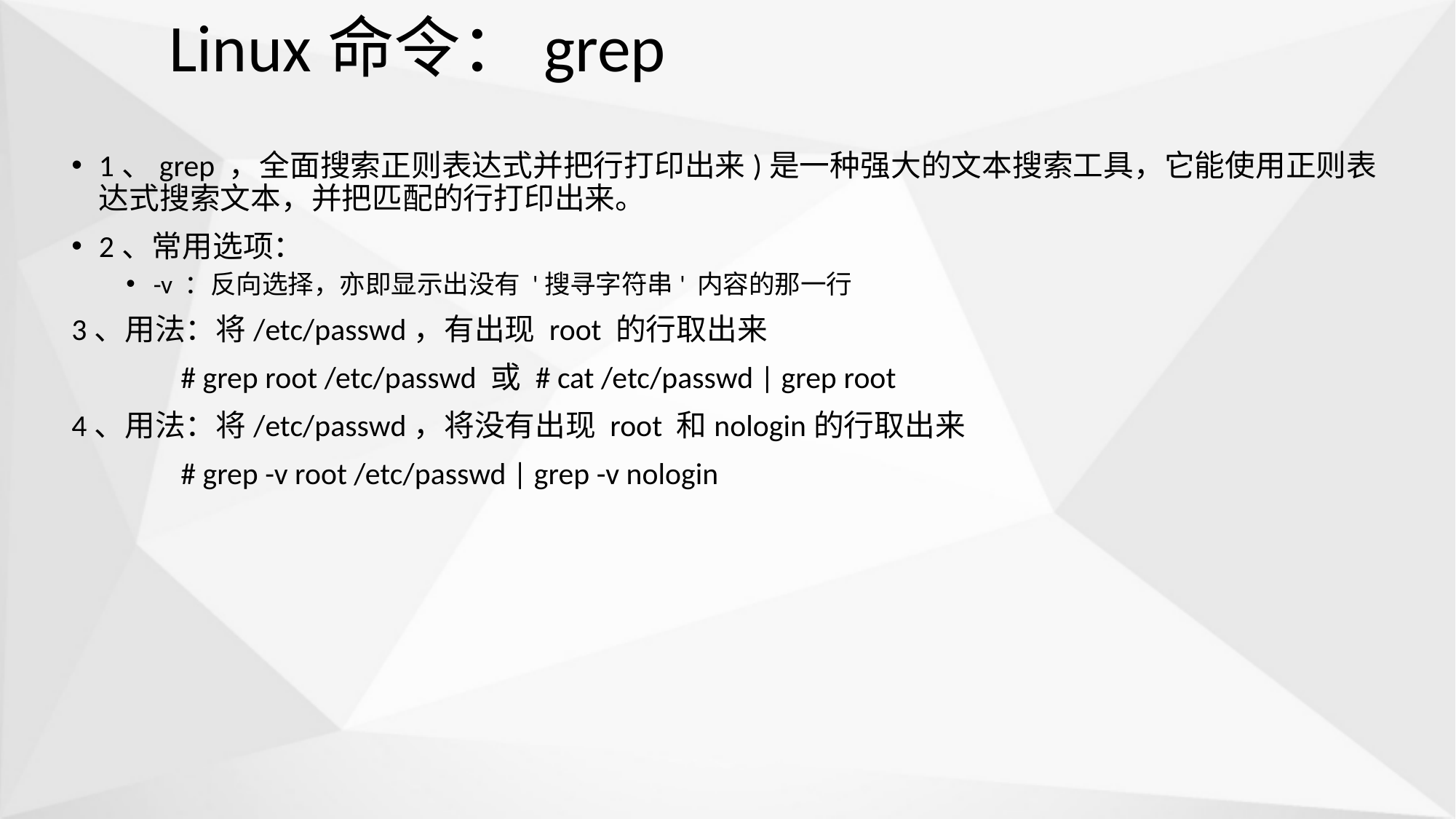

# Linux命令：grep
1、grep ，全面搜索正则表达式并把行打印出来)是一种强大的文本搜索工具，它能使用正则表达式搜索文本，并把匹配的行打印出来。
2、常用选项：
-v ：反向选择，亦即显示出没有 '搜寻字符串' 内容的那一行
3、用法：将/etc/passwd，有出现 root 的行取出来
	# grep root /etc/passwd 或 # cat /etc/passwd | grep root
4、用法：将/etc/passwd，将没有出现 root 和nologin的行取出来
	# grep -v root /etc/passwd | grep -v nologin